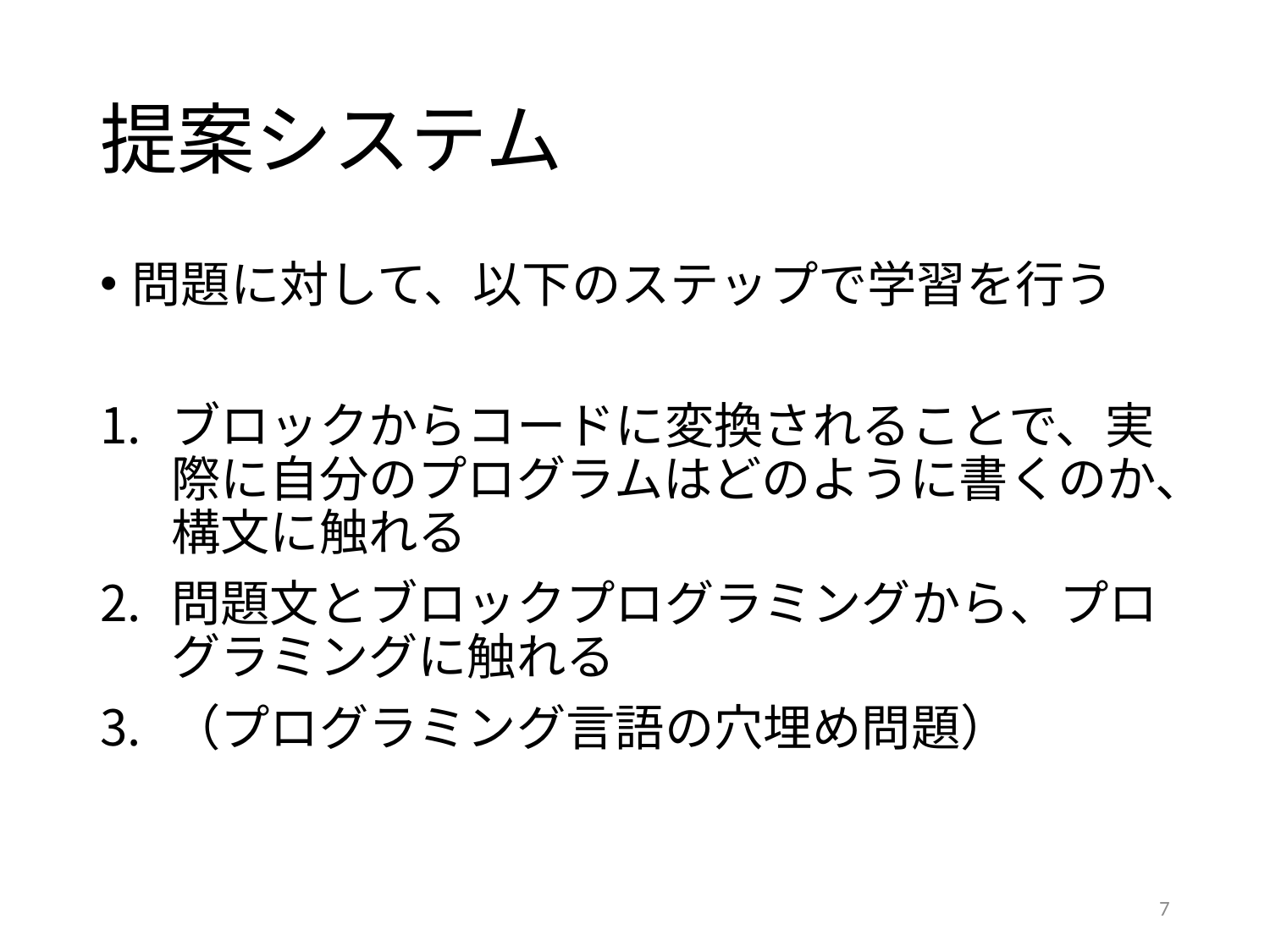

# 提案システム
問題に対して、以下のステップで学習を行う

ブロックからコードに変換されることで、実際に自分のプログラムはどのように書くのか、構文に触れる
問題文とブロックプログラミングから、プログラミングに触れる
（プログラミング言語の穴埋め問題）

7